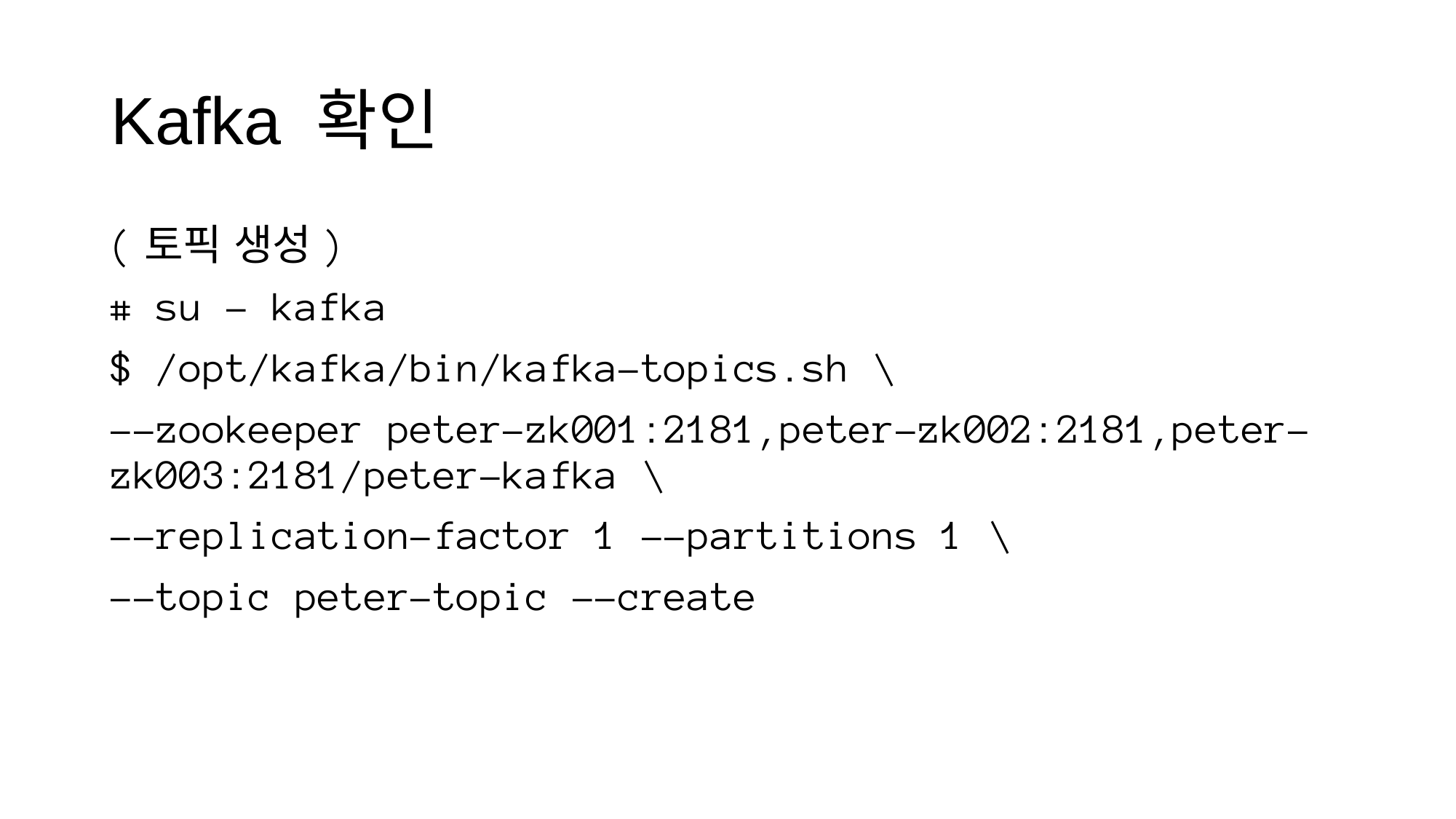

# Kafka 확인
(토픽 생성)
# su - kafka
$ /opt/kafka/bin/kafka-topics.sh \
--zookeeper peter-zk001:2181,peter-zk002:2181,peter-zk003:2181/peter-kafka \
--replication-factor 1 --partitions 1 \
--topic peter-topic --create